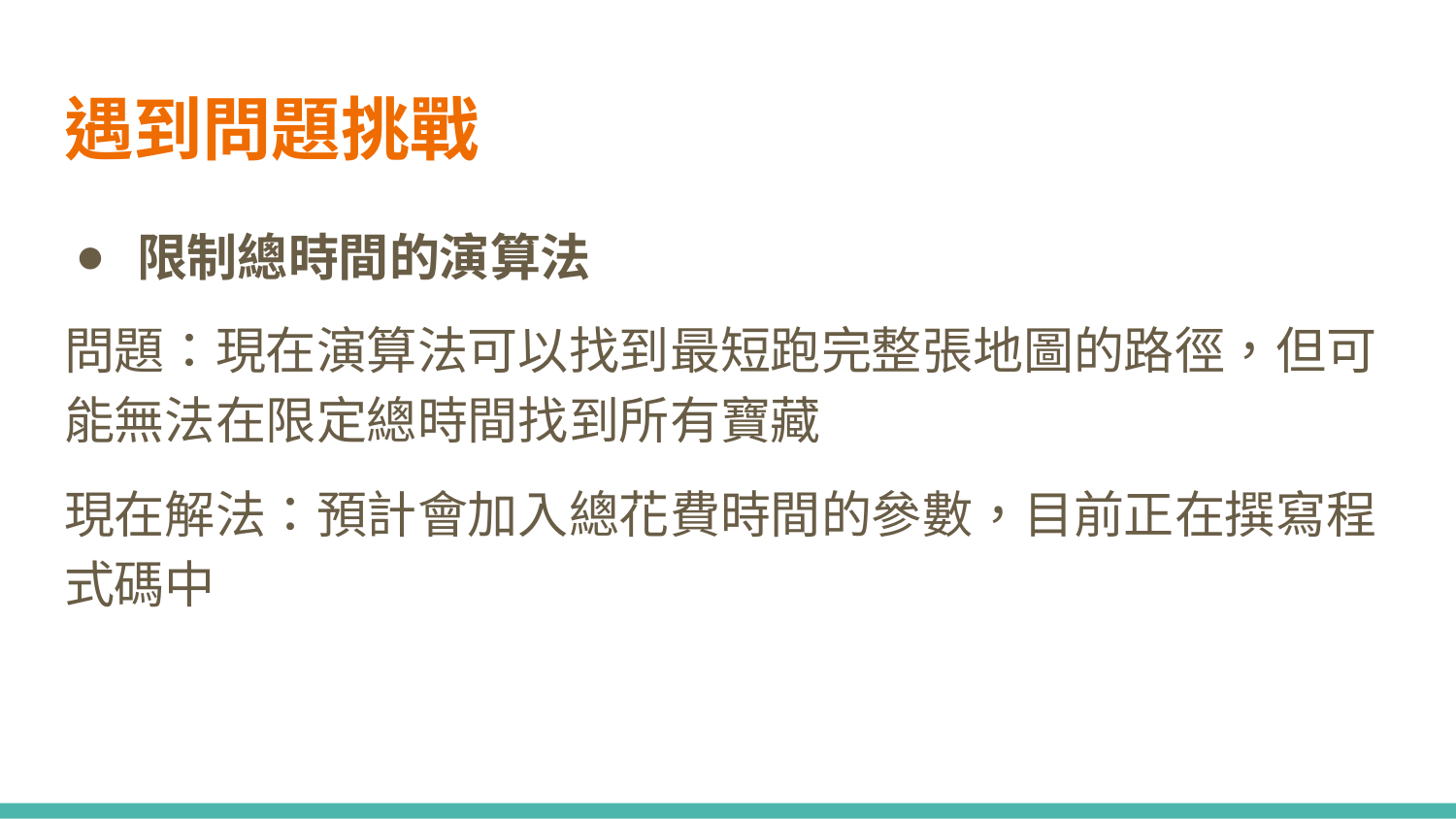

# 遇到問題挑戰
限制總時間的演算法
問題：現在演算法可以找到最短跑完整張地圖的路徑，但可能無法在限定總時間找到所有寶藏
現在解法：預計會加入總花費時間的參數，目前正在撰寫程式碼中